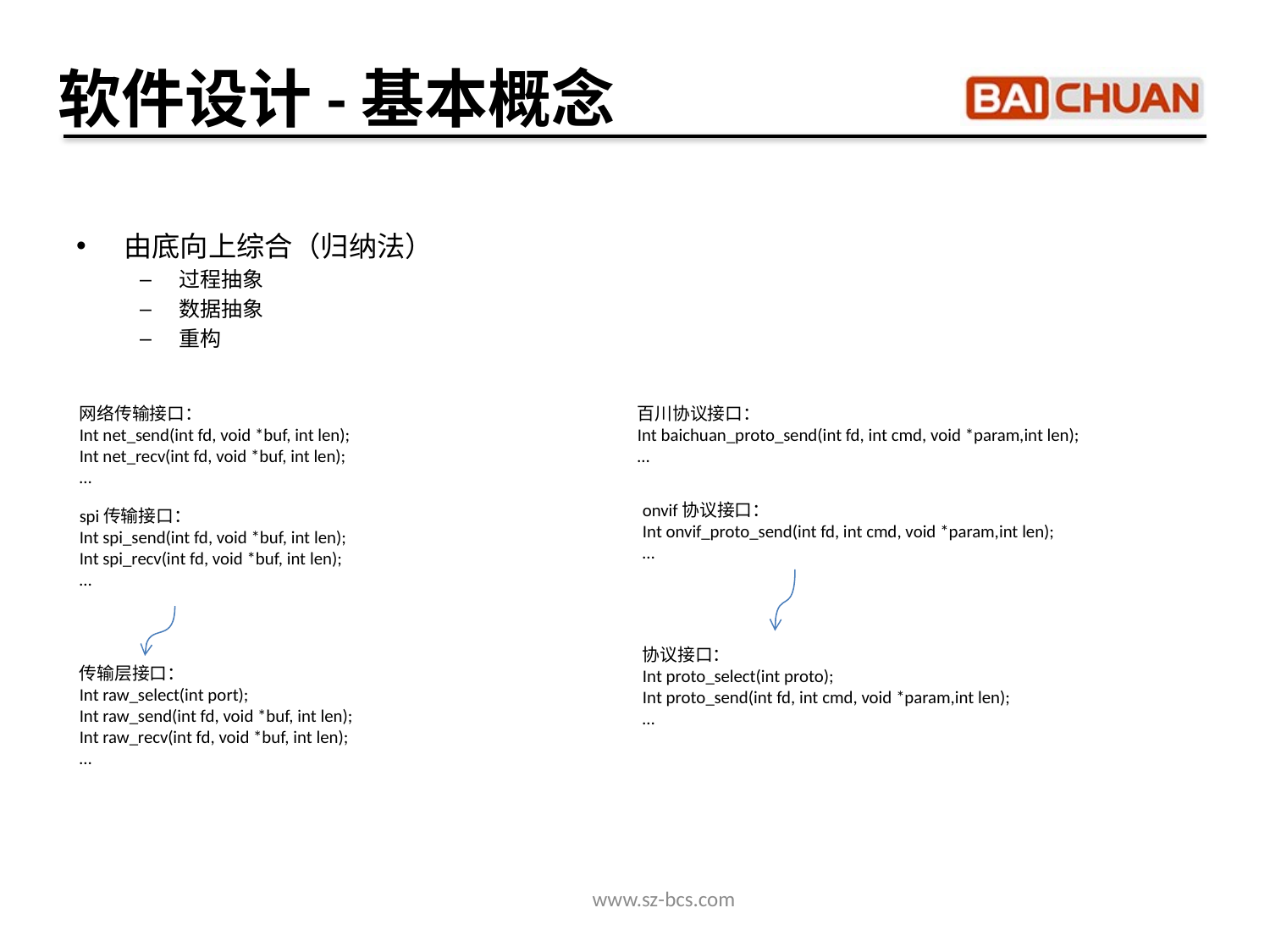

软件设计-基本概念
由底向上综合（归纳法）
过程抽象
数据抽象
重构
网络传输接口：
Int net_send(int fd, void *buf, int len);
Int net_recv(int fd, void *buf, int len);
…
百川协议接口：
Int baichuan_proto_send(int fd, int cmd, void *param,int len);
…
onvif协议接口：
Int onvif_proto_send(int fd, int cmd, void *param,int len);
…
spi传输接口：
Int spi_send(int fd, void *buf, int len);
Int spi_recv(int fd, void *buf, int len);
…
协议接口：
Int proto_select(int proto);
Int proto_send(int fd, int cmd, void *param,int len);
…
传输层接口：
Int raw_select(int port);
Int raw_send(int fd, void *buf, int len);
Int raw_recv(int fd, void *buf, int len);
…
www.sz-bcs.com